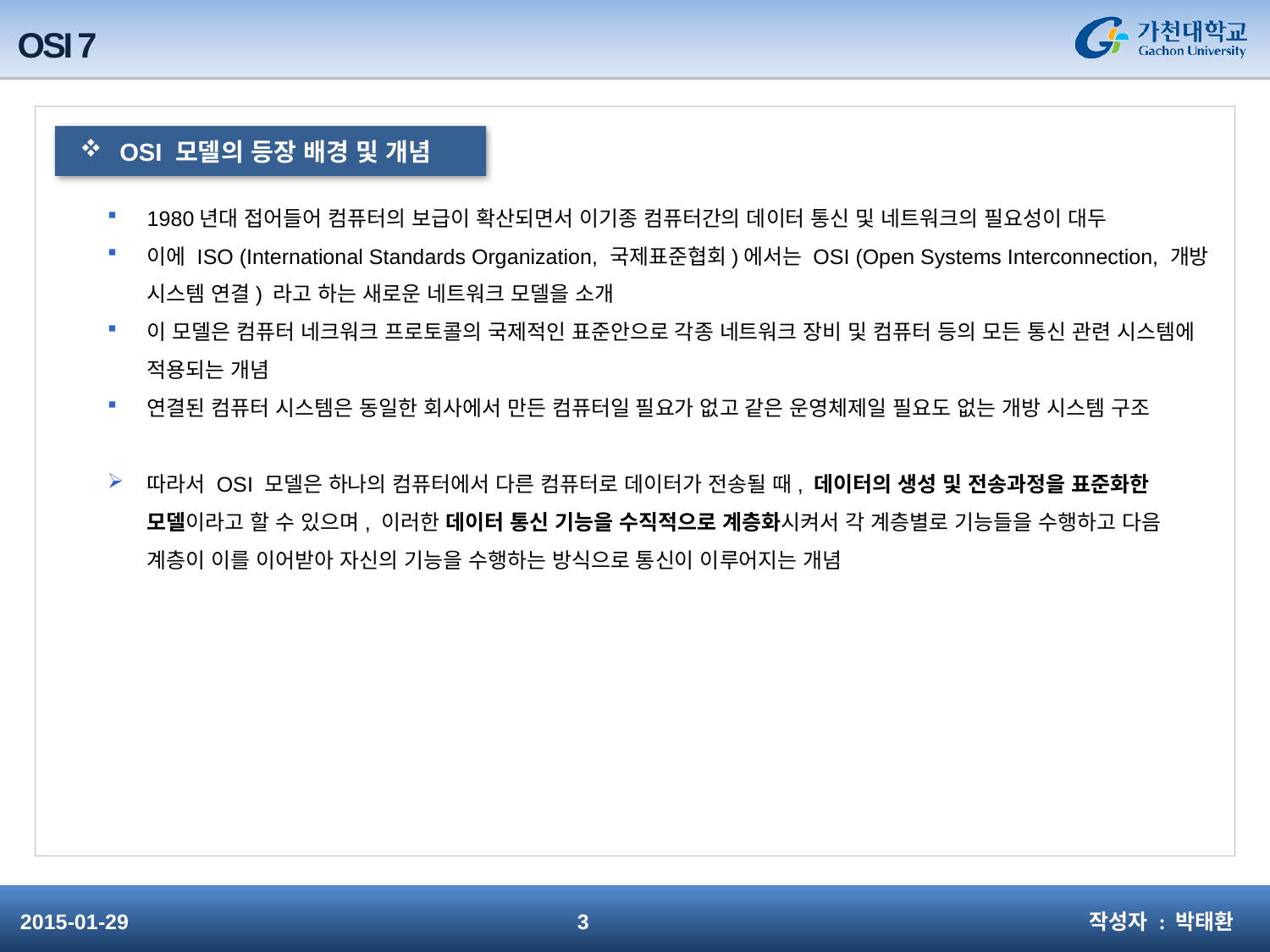

# OSI 7

OSI 모델의 등장 배경 및 개념
1980년대 접어들어 컴퓨터의 보급이 확산되면서 이기종 컴퓨터간의 데이터 통신 및 네트워크의 필요성이 대두
이에 ISO (International Standards Organization, 국제표준협회)에서는 OSI (Open Systems Interconnection, 개방 시스템 연결) 라고 하는 새로운 네트워크 모델을 소개
이 모델은 컴퓨터 네크워크 프로토콜의 국제적인 표준안으로 각종 네트워크 장비 및 컴퓨터 등의 모든 통신 관련 시스템에 적용되는 개념
연결된 컴퓨터 시스템은 동일한 회사에서 만든 컴퓨터일 필요가 없고 같은 운영체제일 필요도 없는 개방 시스템 구조

따라서 OSI 모델은 하나의 컴퓨터에서 다른 컴퓨터로 데이터가 전송될 때, 데이터의 생성 및 전송과정을 표준화한 모델이라고 할 수 있으며, 이러한 데이터 통신 기능을 수직적으로 계층화시켜서 각 계층별로 기능들을 수행하고 다음 계층이 이를 이어받아 자신의 기능을 수행하는 방식으로 통신이 이루어지는 개념
작성자 : 박태환
2015-01-29
3